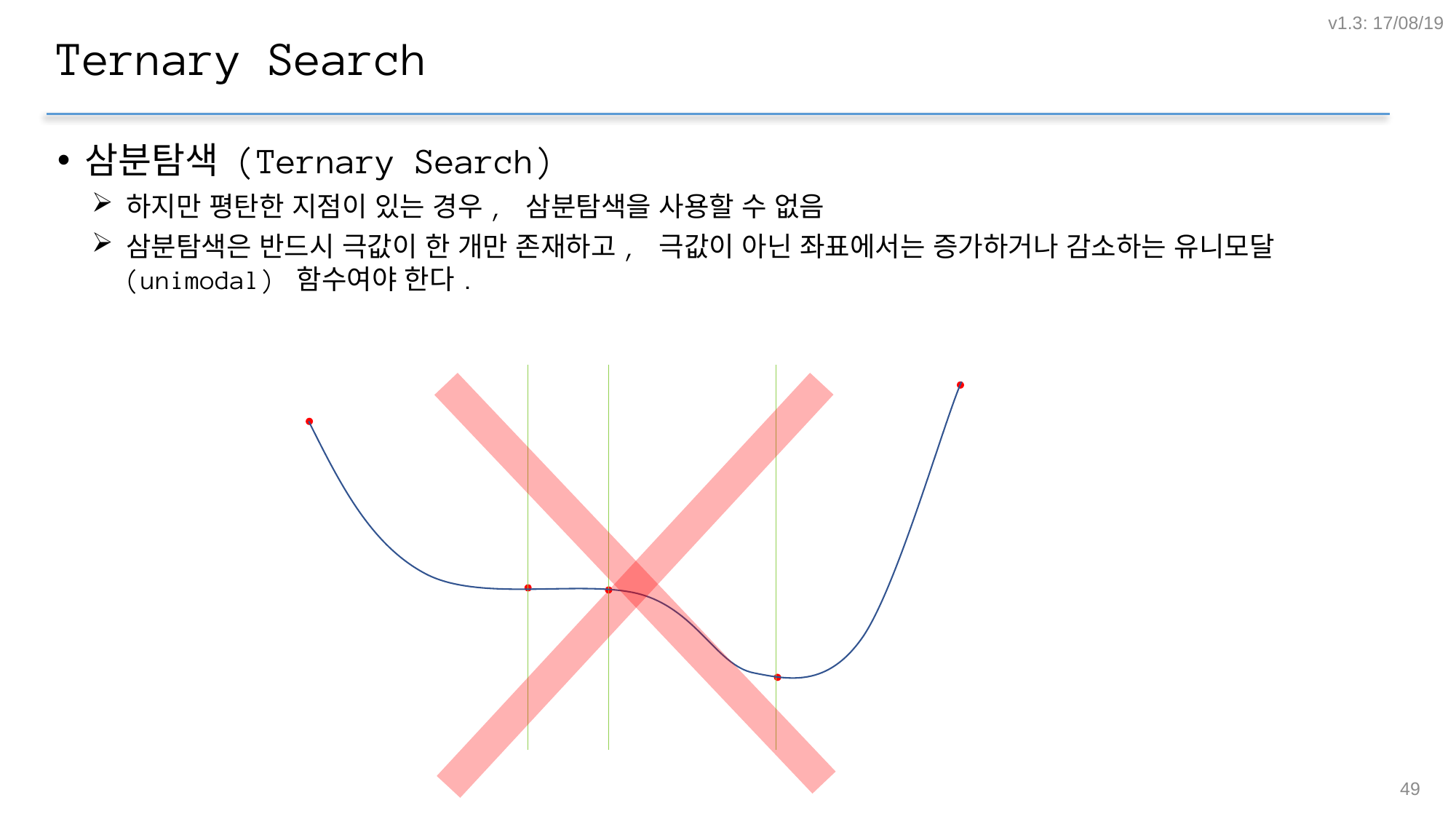

v1.3: 17/08/19
# Ternary Search
삼분탐색 (Ternary Search)
하지만 평탄한 지점이 있는 경우, 삼분탐색을 사용할 수 없음
삼분탐색은 반드시 극값이 한 개만 존재하고, 극값이 아닌 좌표에서는 증가하거나 감소하는 유니모달(unimodal) 함수여야 한다.

49